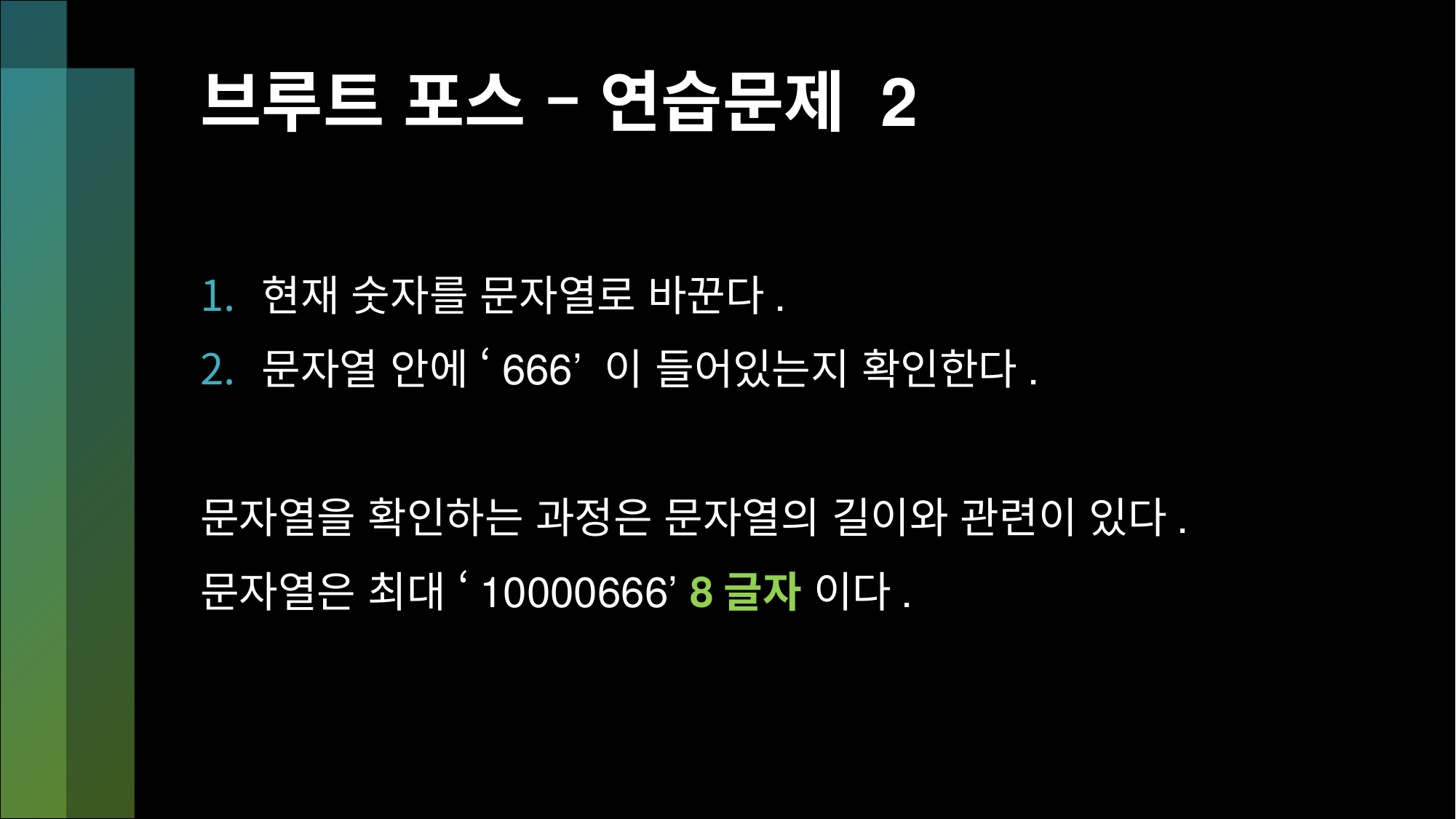

# 브루트 포스 – 연습문제 2
현재 숫자를 문자열로 바꾼다.
문자열 안에 ‘666’ 이 들어있는지 확인한다.

문자열을 확인하는 과정은 문자열의 길이와 관련이 있다.
문자열은 최대 ‘10000666’ 8글자 이다.